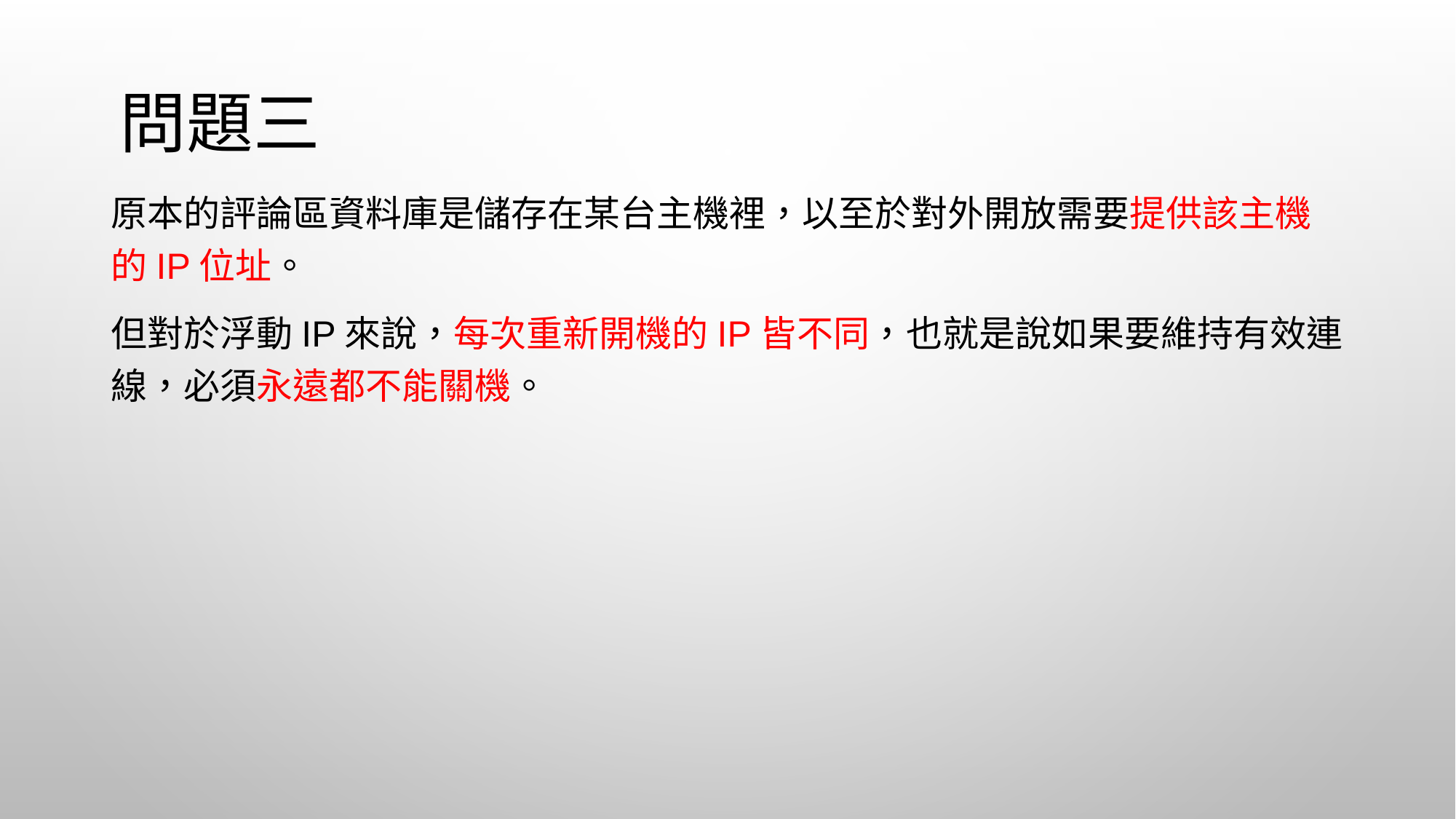

# 問題三
原本的評論區資料庫是儲存在某台主機裡，以至於對外開放需要提供該主機的IP位址。
但對於浮動IP來說，每次重新開機的IP皆不同，也就是說如果要維持有效連線，必須永遠都不能關機。